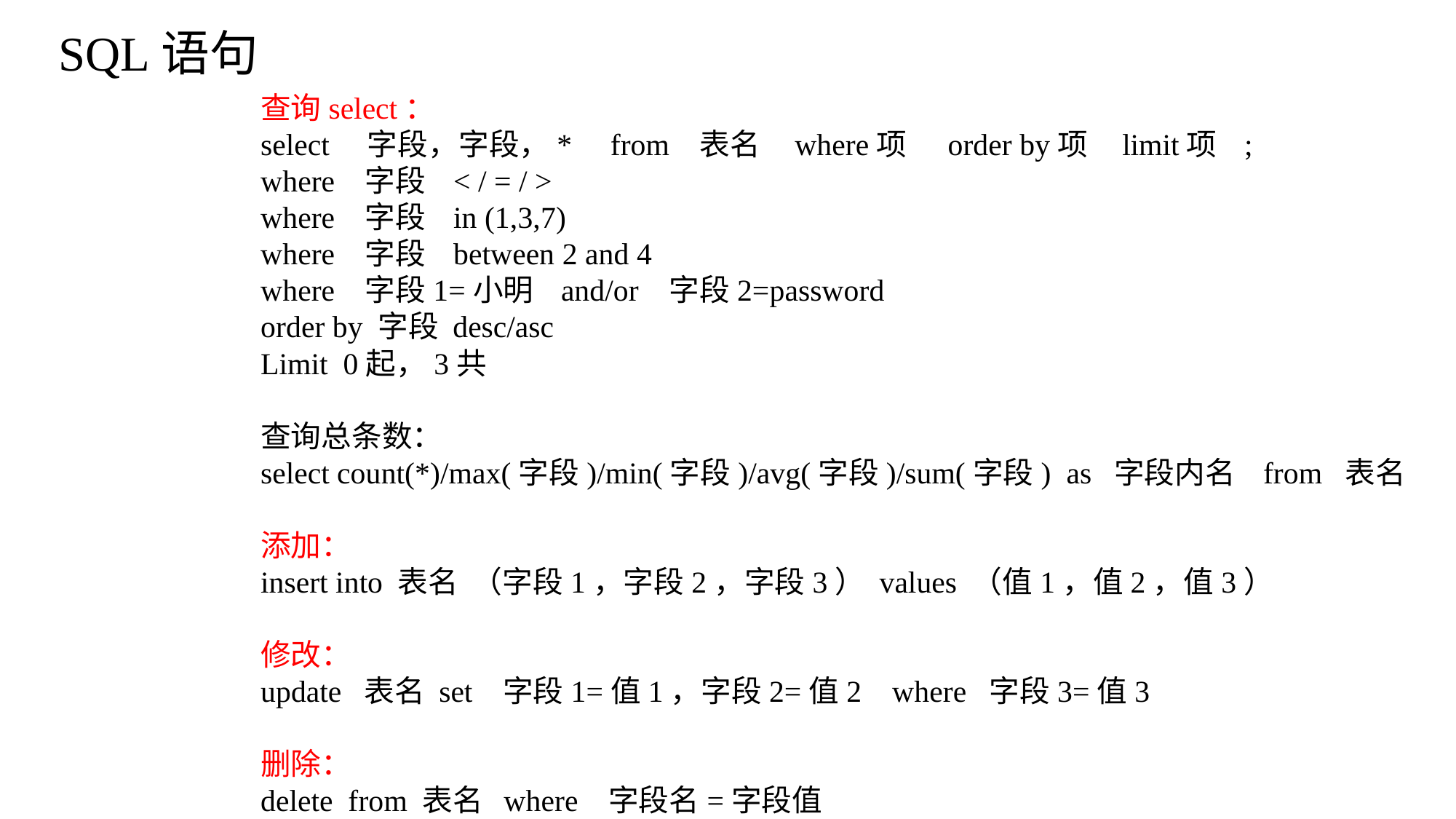

SQL语句
查询select：
select    字段，字段，*     from   表名    where项     order by项    limit项   ;
where   字段   < / = / >
where   字段   in (1,3,7)
where   字段   between 2 and 4
where   字段1=小明   and/or   字段2=password
order by 字段 desc/asc
Limit  0起，3共

查询总条数：
select count(*)/max(字段)/min(字段)/avg(字段)/sum(字段)  as  字段内名   from  表名

添加：
insert into 表名  （字段1，字段2，字段3） values （值1，值2，值3）

修改：
update  表名 set   字段1=值1，字段2=值2    where  字段3=值3

删除：
delete  from 表名  where   字段名=字段值